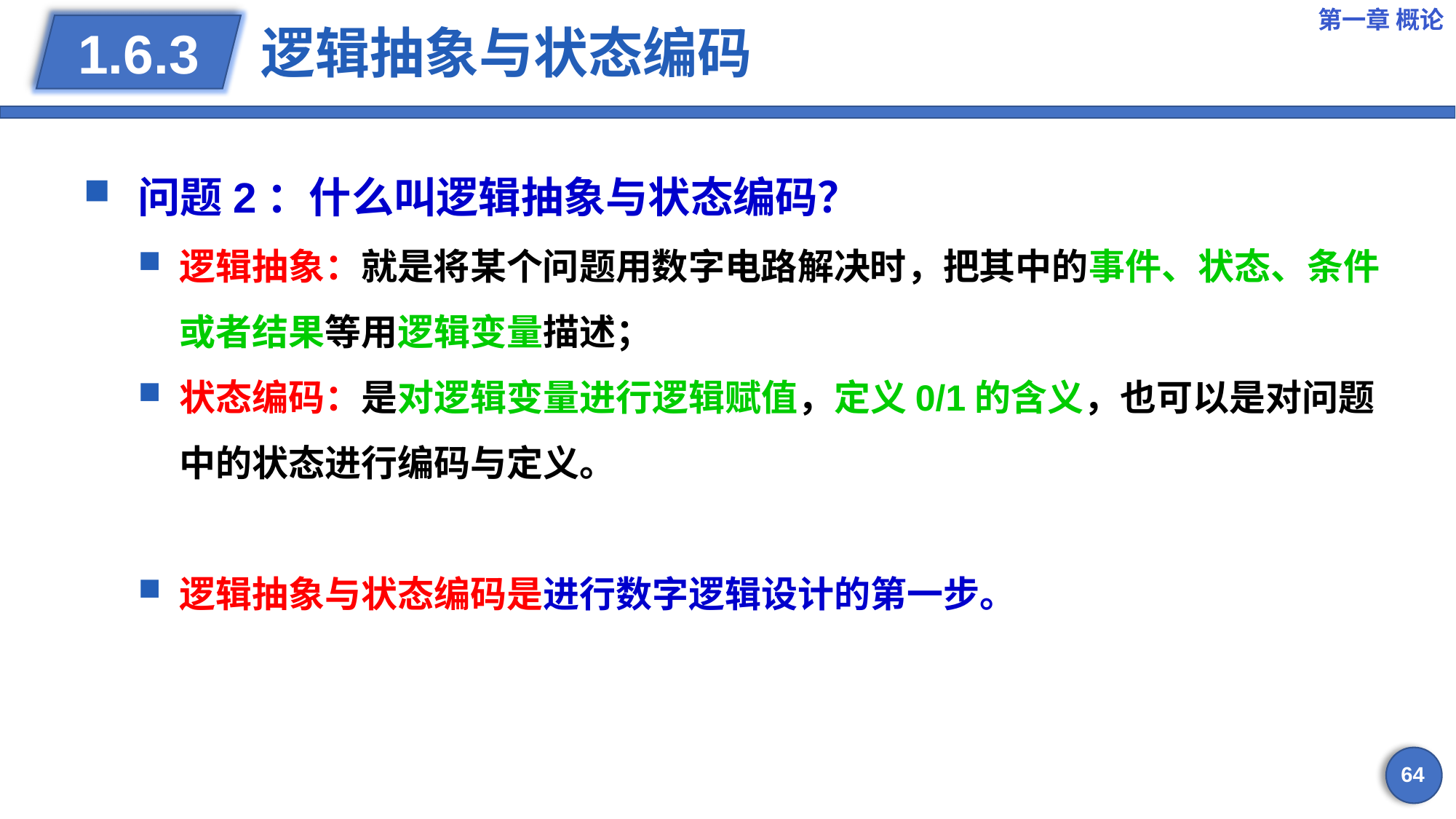

第一章 概论
# 逻辑抽象与状态编码
1.6.3
问题2：什么叫逻辑抽象与状态编码？
逻辑抽象：就是将某个问题用数字电路解决时，把其中的事件、状态、条件或者结果等用逻辑变量描述；
状态编码：是对逻辑变量进行逻辑赋值，定义0/1的含义，也可以是对问题中的状态进行编码与定义。

逻辑抽象与状态编码是进行数字逻辑设计的第一步。
64